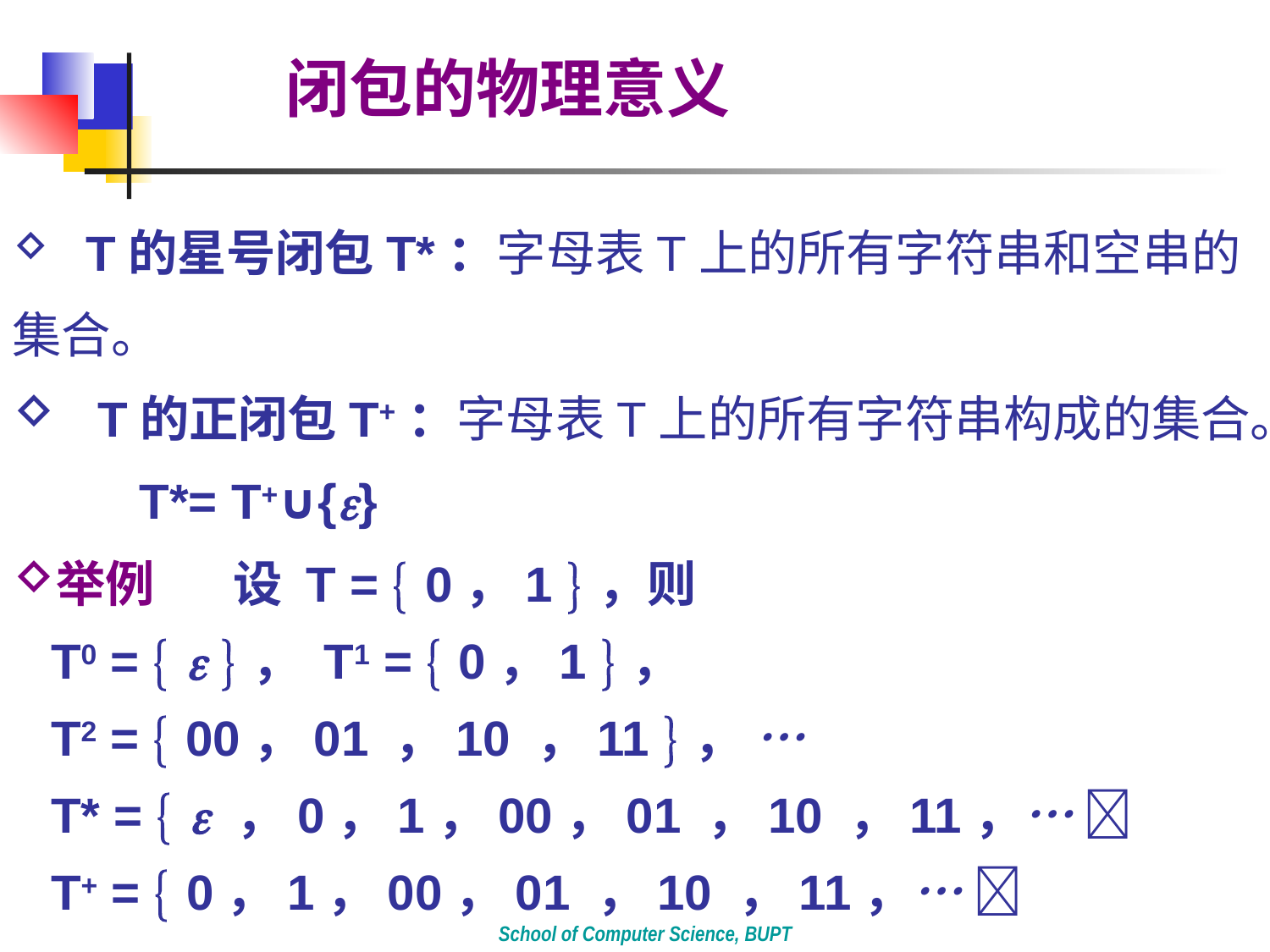

闭包的物理意义
   T的星号闭包T*：字母表T上的所有字符串和空串的集合。
   T的正闭包T+：字母表T上的所有字符串构成的集合。
	T*= T+∪{ε}
举例       设 T = { 0，1 }，则
 T0 = { ε }， T1 = { 0，1 }，
 T2 = { 00，01 ，10 ，11 }， …
 T* = { ε ，0，1，00，01 ，10 ，11，… }
 T+ = { 0，1，00，01 ，10 ，11，… }

School of Computer Science, BUPT
12